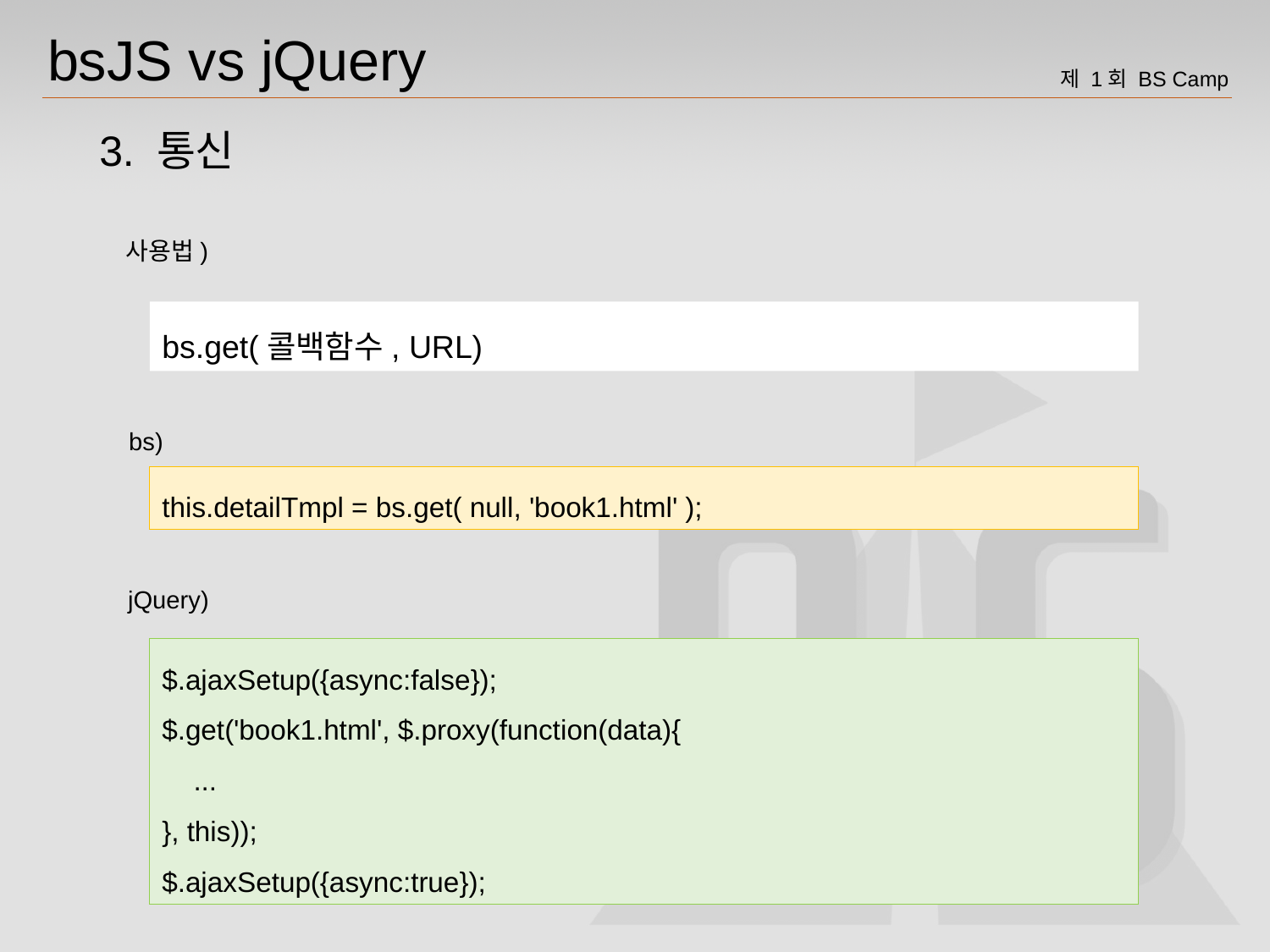

bsJS vs jQuery
3. 통신
사용법)
bs.get(콜백함수, URL)
bs)
this.detailTmpl = bs.get( null, 'book1.html' );
jQuery)
$.ajaxSetup({async:false});
$.get('book1.html', $.proxy(function(data){
    ...
}, this));
$.ajaxSetup({async:true});